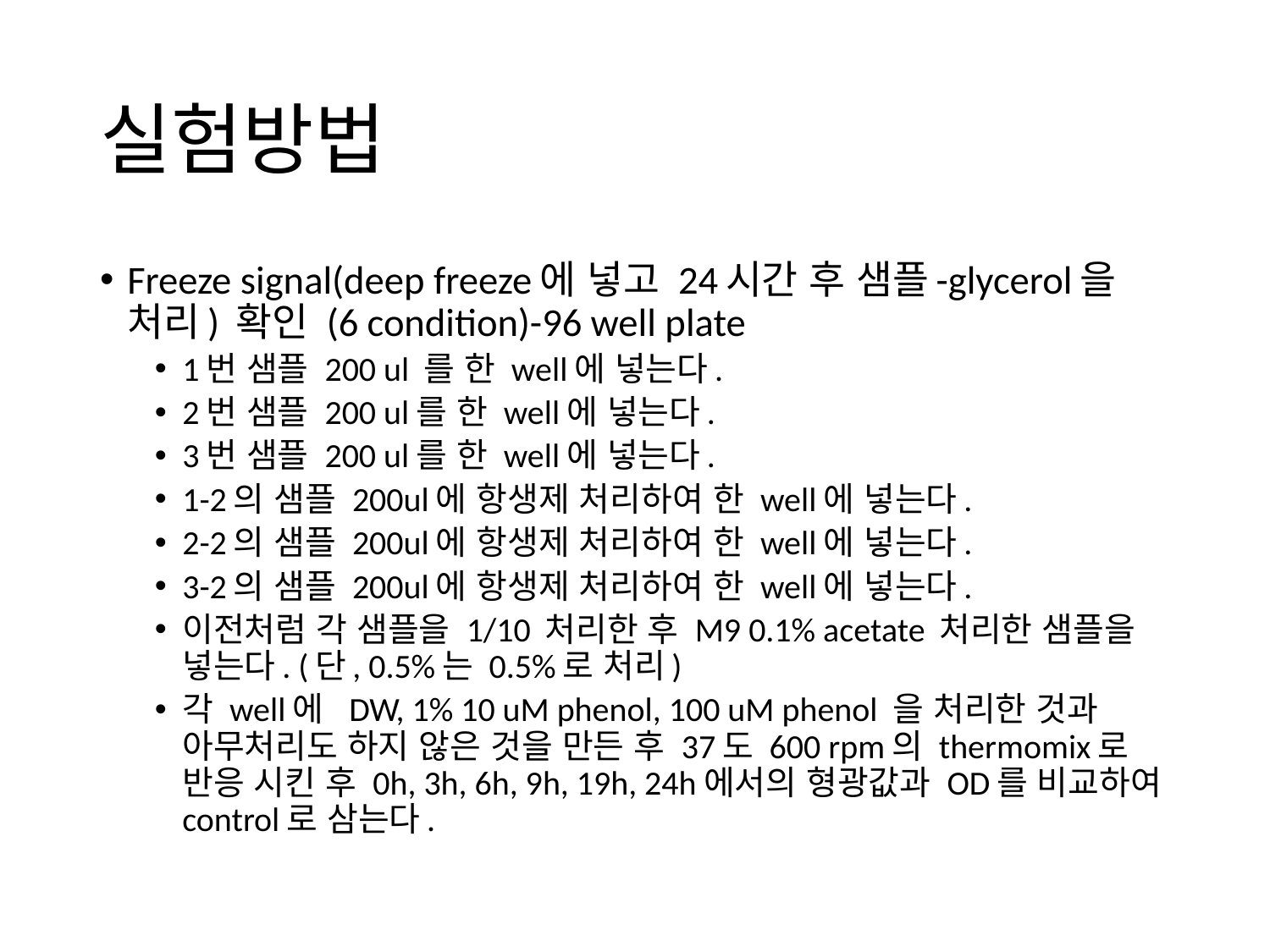

# 실험방법
Freeze signal(deep freeze에 넣고 24시간 후 샘플-glycerol을 처리) 확인 (6 condition)-96 well plate
1번 샘플 200 ul 를 한 well에 넣는다.
2번 샘플 200 ul를 한 well에 넣는다.
3번 샘플 200 ul를 한 well에 넣는다.
1-2의 샘플 200ul에 항생제 처리하여 한 well에 넣는다.
2-2의 샘플 200ul에 항생제 처리하여 한 well에 넣는다.
3-2의 샘플 200ul에 항생제 처리하여 한 well에 넣는다.
이전처럼 각 샘플을 1/10 처리한 후 M9 0.1% acetate 처리한 샘플을 넣는다. (단, 0.5%는 0.5%로 처리)
각 well에  DW, 1% 10 uM phenol, 100 uM phenol 을 처리한 것과 아무처리도 하지 않은 것을 만든 후 37도 600 rpm의 thermomix로 반응 시킨 후 0h, 3h, 6h, 9h, 19h, 24h에서의 형광값과 OD를 비교하여 control로 삼는다.